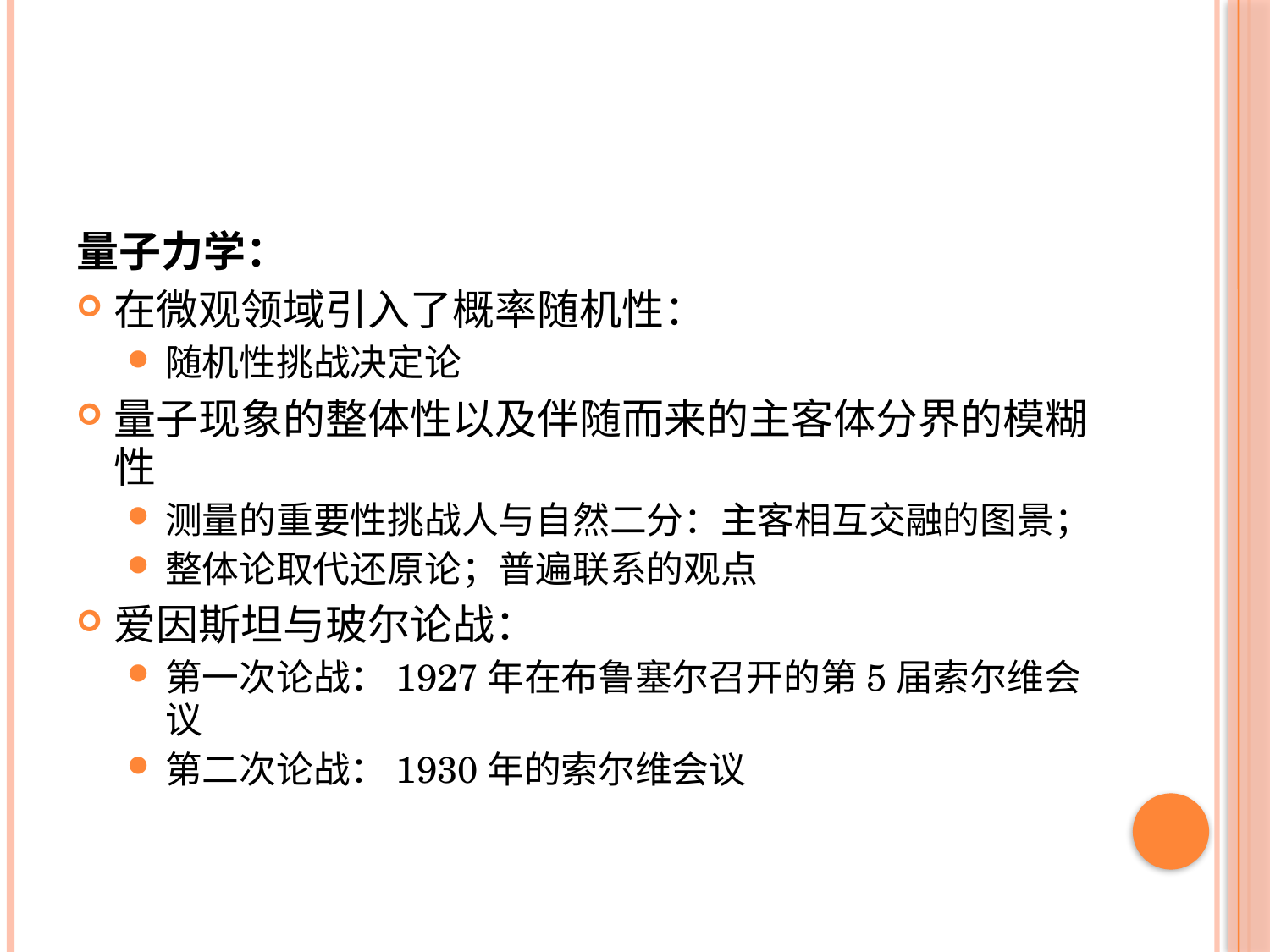

#
量子力学：
在微观领域引入了概率随机性：
随机性挑战决定论
量子现象的整体性以及伴随而来的主客体分界的模糊性
测量的重要性挑战人与自然二分：主客相互交融的图景；
整体论取代还原论；普遍联系的观点
爱因斯坦与玻尔论战：
第一次论战：1927年在布鲁塞尔召开的第5届索尔维会议
第二次论战：1930年的索尔维会议